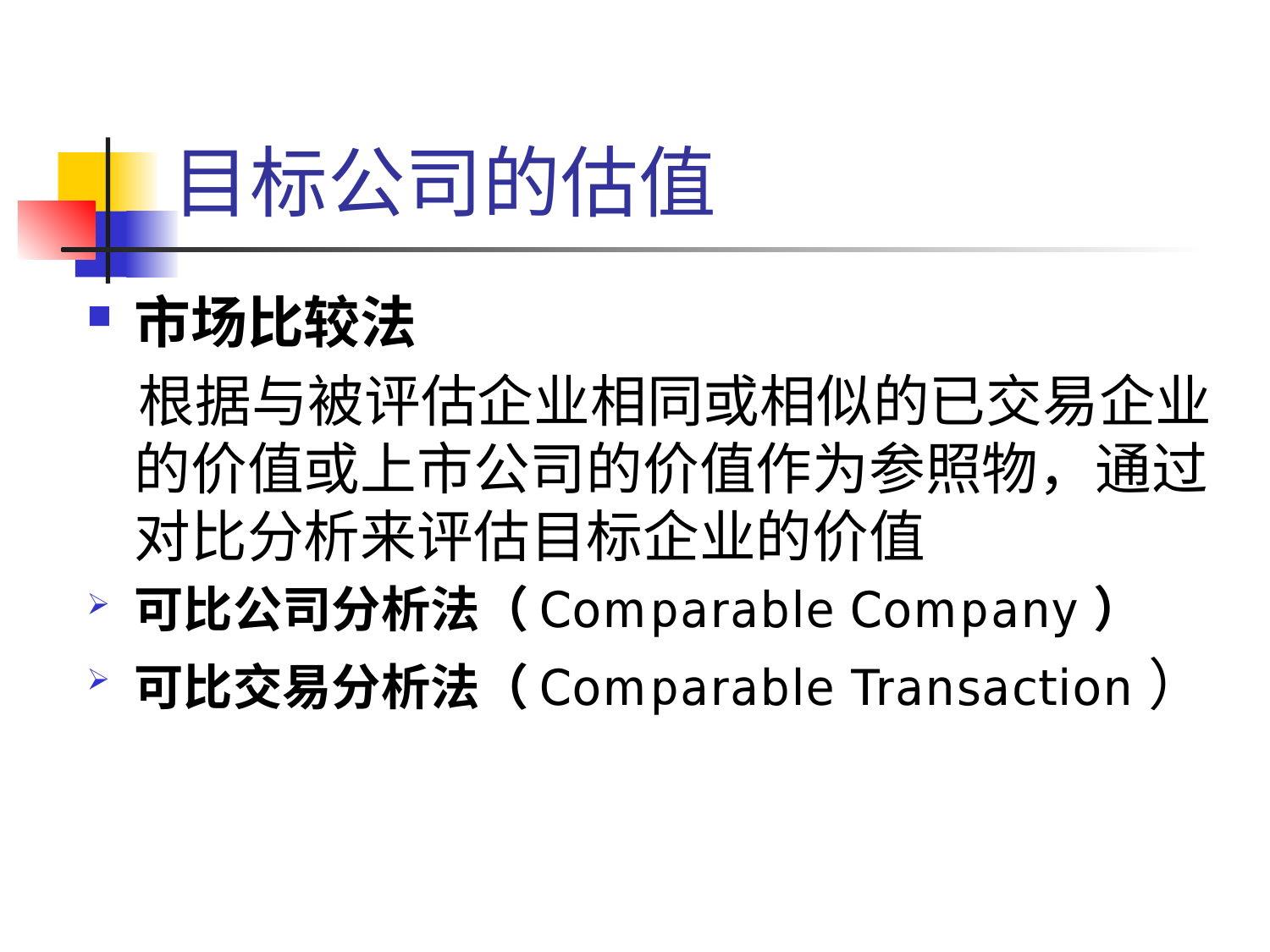

# 目标公司的估值
市场比较法
   根据与被评估企业相同或相似的已交易企业的价值或上市公司的价值作为参照物，通过对比分析来评估目标企业的价值
可比公司分析法（Comparable Company）
可比交易分析法（Comparable Transaction）